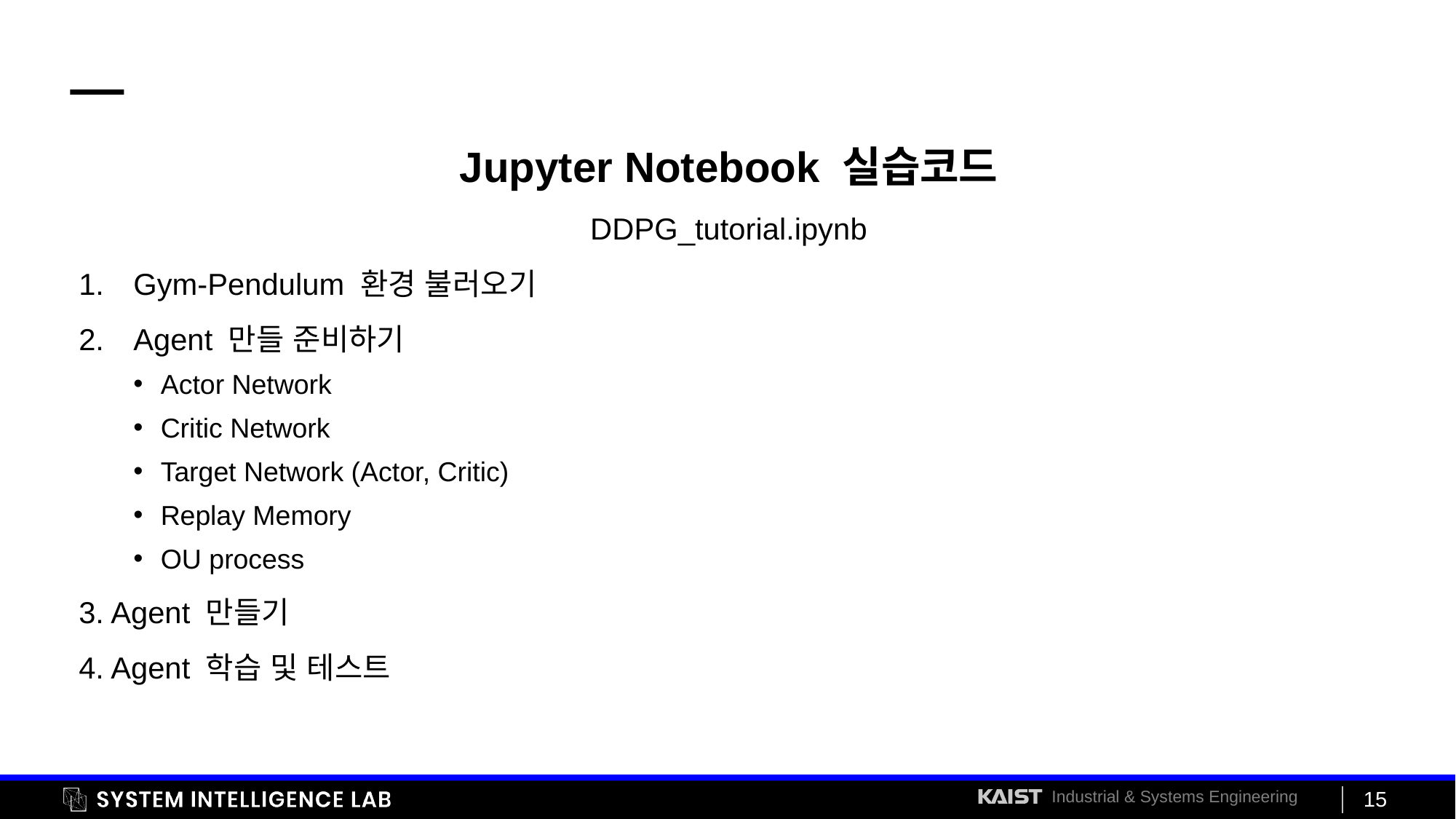

#
Jupyter Notebook 실습코드
DDPG_tutorial.ipynb
Gym-Pendulum 환경 불러오기
Agent 만들 준비하기
Actor Network
Critic Network
Target Network (Actor, Critic)
Replay Memory
OU process
3. Agent 만들기
4. Agent 학습 및 테스트
15